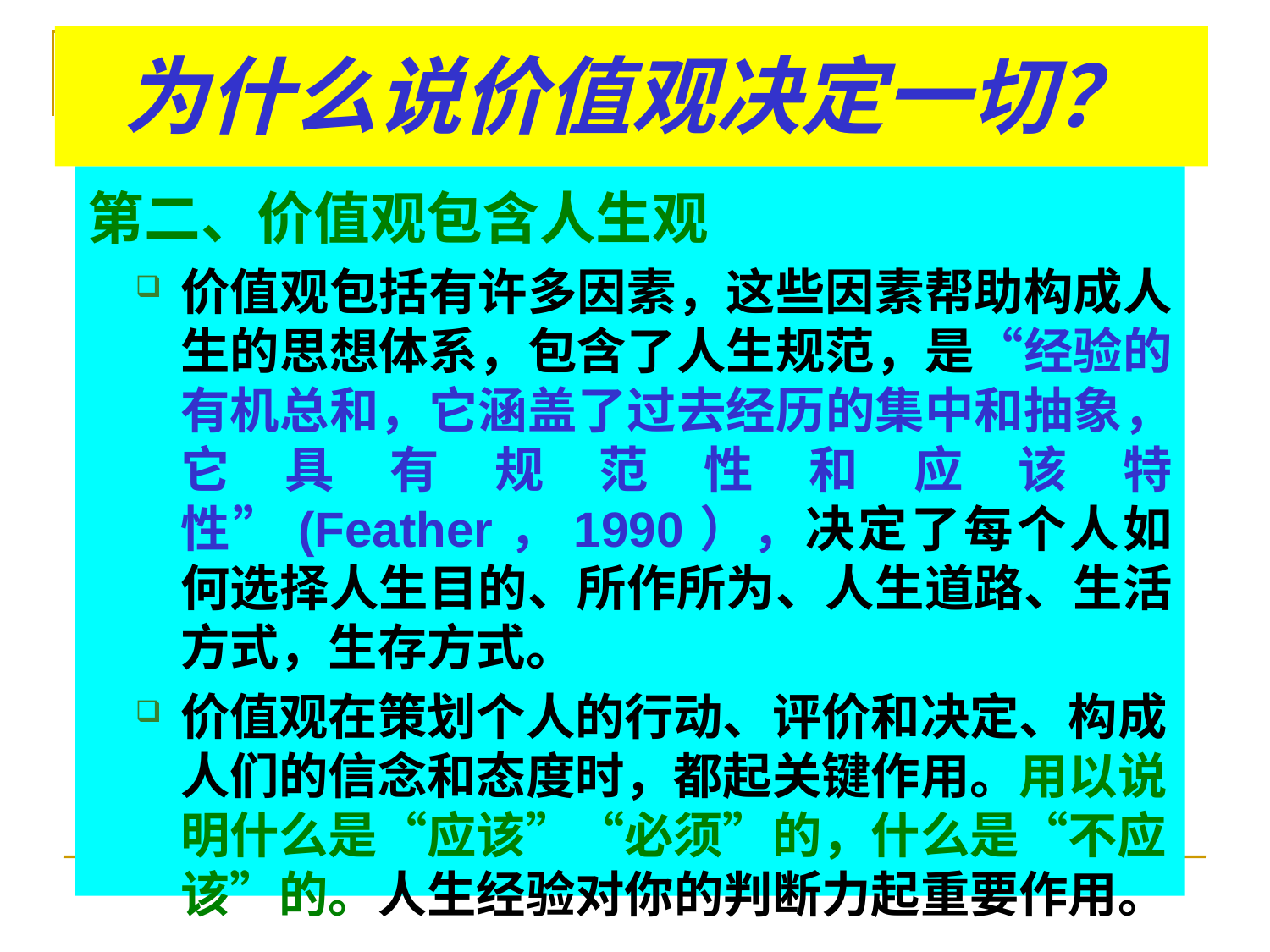

# 为什么说价值观决定一切？
第二、价值观包含人生观
价值观包括有许多因素，这些因素帮助构成人生的思想体系，包含了人生规范，是“经验的有机总和，它涵盖了过去经历的集中和抽象，它具有规范性和应该特性”(Feather，1990），决定了每个人如何选择人生目的、所作所为、人生道路、生活方式，生存方式。
价值观在策划个人的行动、评价和决定、构成人们的信念和态度时，都起关键作用。用以说明什么是“应该”“必须”的，什么是“不应该”的。人生经验对你的判断力起重要作用。
26